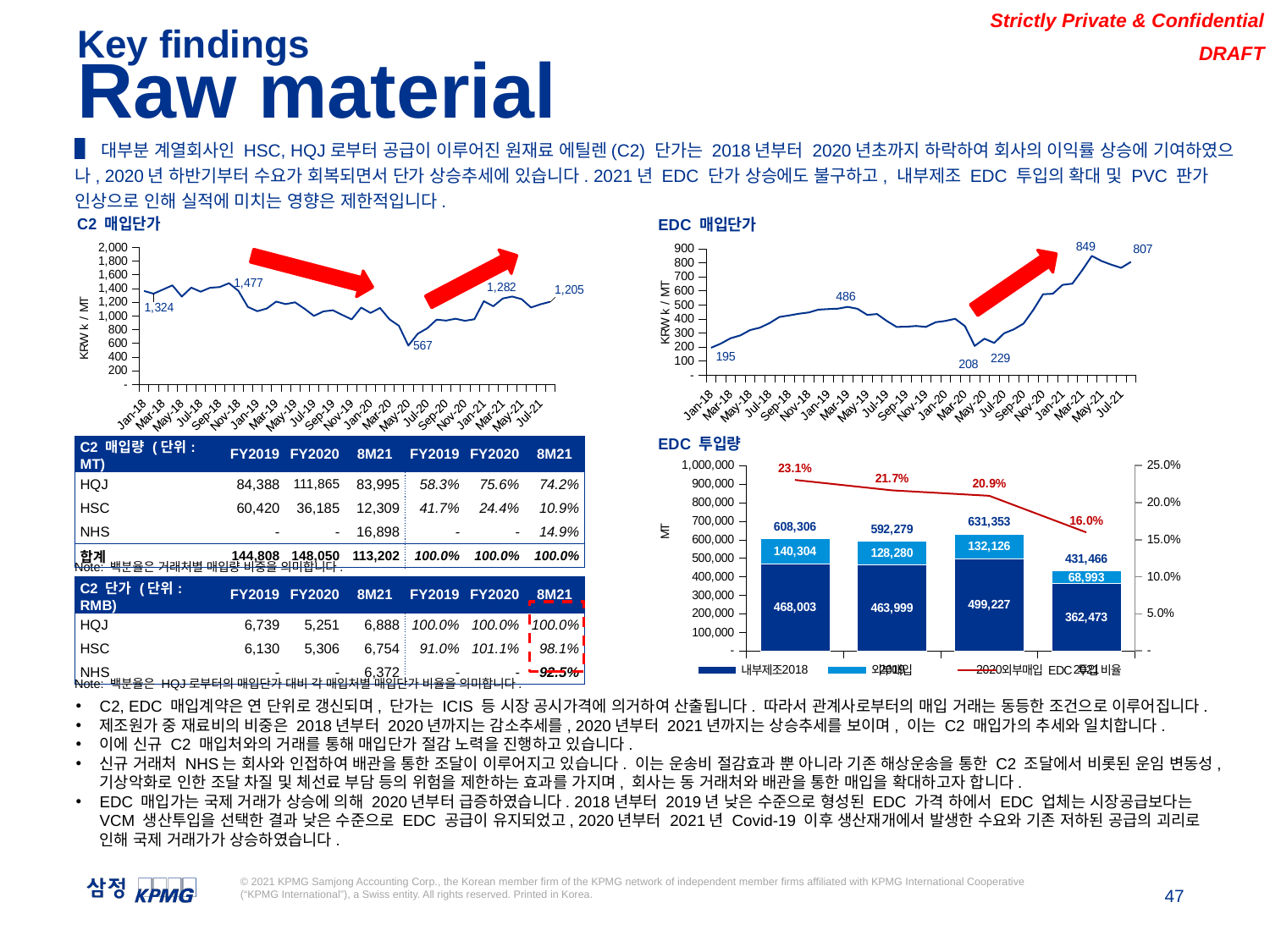

Key findings
Raw material
▌대부분 계열회사인 HSC, HQJ로부터 공급이 이루어진 원재료 에틸렌(C2) 단가는 2018년부터 2020년초까지 하락하여 회사의 이익률 상승에 기여하였으나, 2020년 하반기부터 수요가 회복되면서 단가 상승추세에 있습니다. 2021년 EDC 단가 상승에도 불구하고, 내부제조 EDC 투입의 확대 및 PVC 판가 인상으로 인해 실적에 미치는 영향은 제한적입니다.

### Chart: C2 매입단가

| Category | C2 매입가 |
|---|---|
| 43101 | 1364228.157640036 |
| 43132 | 1324237.6612637574 |
| 43160 | 1384726.7217797146 |
| 43191 | 1445755.6153091846 |
| 43221 | 1281524.1845730175 |
| 43252 | 1412861.3404415771 |
| 43282 | 1352823.268088413 |
| 43313 | 1410518.8274276154 |
| 43344 | 1420444.8876783412 |
| 43374 | 1477028.9190303378 |
| 43405 | 1365154.1459634108 |
| 43435 | 1131062.6329375026 |
| 43466 | 1068939.3989704032 |
| 43497 | 1107674.6560393942 |
| 43525 | 1208999.1931250517 |
| 43556 | 1172303.8700928604 |
| 43586 | 1197660.7987799726 |
| 43617 | 1104524.5486716116 |
| 43647 | 1000706.4810860337 |
| 43678 | 1065178.9288722666 |
| 43709 | 1082993.084077438 |
| 43739 | 1014047.9265581287 |
| 43770 | 949326.7309224245 |
| 43800 | 1121382.2666408024 |
| 43831 | 1043350.7178560992 |
| 43862 | 1116023.6232463156 |
| 43891 | 950603.9364415216 |
| 43922 | 855518.2359694268 |
| 43952 | 566876.5390233605 |
| 43983 | 739677.1139971479 |
| 44013 | 818992.3981303221 |
| 44044 | 945887.8564126474 |
| 44075 | 931534.9380271189 |
| 44105 | 958472.1145416431 |
| 44136 | 929024.1100337356 |
| 44166 | 951317.9927900867 |
| 44197 | 1214378.402936759 |
| 44228 | 1141319.4344069331 |
| 44256 | 1253786.162217274 |
| 44287 | 1282383.3416345238 |
| 44317 | 1244674.6125861045 |
| 44348 | 1122745.2818874668 |
| 44378 | 1169614.3832622876 |
| 44409 | 1205384.2612777364 |

### Chart: EDC 매입단가

| Category | EDC 매입단가 |
|---|---|
| 43101 | 194706.144801686 |
| 43132 | 224102.10903055052 |
| 43160 | 262123.75426750004 |
| 43191 | 282557.8306712878 |
| 43221 | 320606.91315494385 |
| 43252 | 337749.6801308757 |
| 43282 | 370555.85340055794 |
| 43313 | 414066.85194793064 |
| 43344 | 425258.2936887182 |
| 43374 | 437264.02192768164 |
| 43405 | 446396.60448866925 |
| 43435 | 466419.8421151983 |
| 43466 | 470451.1758033112 |
| 43497 | 473845.79092578264 |
| 43525 | 486139.73104578035 |
| 43556 | 472508.36592703476 |
| 43586 | 428993.25555517164 |
| 43617 | 435353.6823118937 |
| 43647 | 385280.89969391294 |
| 43678 | 343039.63835527614 |
| 43709 | 344418.6982791478 |
| 43739 | 349705.8841553634 |
| 43770 | 343175.5276209901 |
| 43800 | 376606.2566500553 |
| 43831 | 385767.10871897114 |
| 43862 | 401437.7969018568 |
| 43891 | 348820.38326178974 |
| 43922 | 207799.5772205952 |
| 43952 | 258914.20373817417 |
| 43983 | 229212.04061109724 |
| 44013 | 297391.0085789524 |
| 44044 | 325505.5049694982 |
| 44075 | 366381.12426452705 |
| 44105 | 464513.98450051673 |
| 44136 | 576292.3140780276 |
| 44166 | 579701.9834246153 |
| 44197 | 643086.7841496102 |
| 44228 | 651623.1437595933 |
| 44256 | 746283.7033959345 |
| 44287 | 849119.336543489 |
| 44317 | 812629.197038842 |
| 44348 | 786621.3844360191 |
| 44378 | 764011.3654078551 |
| 44409 | 806741.9711863216 |

### Chart: EDC 투입량

| Category | 내부제조 | 외부매입 | Total | 외부매입 EDC 투입 비율 |
|---|---|---|---|---|
| 2018 | 468002.512 | 140303.509 | 608306.021 | 0.23064626052747883 |
| 2019 | 463999.07500000007 | 128280.231 | 592279.3060000001 | 0.21658739331338378 |
| 2020 | 499227.142 | 132125.724 | 631352.8659999999 | 0.20927397516557722 |
| 2021 | 362473.111 | 68993.094 | 431466.20499999996 | 0.1599038191183479 |
| C2 매입량 (단위: MT) | FY2019 | FY2020 | 8M21 | FY2019 | FY2020 | 8M21 |
| --- | --- | --- | --- | --- | --- | --- |
| HQJ | 84,388 | 111,865 | 83,995 | 58.3% | 75.6% | 74.2% |
| HSC | 60,420 | 36,185 | 12,309 | 41.7% | 24.4% | 10.9% |
| NHS | - | - | 16,898 | - | - | 14.9% |
| 합계 | 144,808 | 148,050 | 113,202 | 100.0% | 100.0% | 100.0% |
Note: 백분율은 거래처별 매입량 비중을 의미합니다.
| C2 단가 (단위: RMB) | FY2019 | FY2020 | 8M21 | FY2019 | FY2020 | 8M21 |
| --- | --- | --- | --- | --- | --- | --- |
| HQJ | 6,739 | 5,251 | 6,888 | 100.0% | 100.0% | 100.0% |
| HSC | 6,130 | 5,306 | 6,754 | 91.0% | 101.1% | 98.1% |
| NHS | - | - | 6,372 | - | - | 92.5% |

Note: 백분율은 HQJ로부터의 매입단가 대비 각 매입처별 매입단가 비율을 의미합니다.
C2, EDC 매입계약은 연 단위로 갱신되며, 단가는 ICIS 등 시장 공시가격에 의거하여 산출됩니다. 따라서 관계사로부터의 매입 거래는 동등한 조건으로 이루어집니다.
제조원가 중 재료비의 비중은 2018년부터 2020년까지는 감소추세를, 2020년부터 2021년까지는 상승추세를 보이며, 이는 C2 매입가의 추세와 일치합니다.
이에 신규 C2 매입처와의 거래를 통해 매입단가 절감 노력을 진행하고 있습니다.
신규 거래처 NHS는 회사와 인접하여 배관을 통한 조달이 이루어지고 있습니다. 이는 운송비 절감효과 뿐 아니라 기존 해상운송을 통한 C2 조달에서 비롯된 운임 변동성, 기상악화로 인한 조달 차질 및 체선료 부담 등의 위험을 제한하는 효과를 가지며, 회사는 동 거래처와 배관을 통한 매입을 확대하고자 합니다.
EDC 매입가는 국제 거래가 상승에 의해 2020년부터 급증하였습니다. 2018년부터 2019년 낮은 수준으로 형성된 EDC 가격 하에서 EDC 업체는 시장공급보다는 VCM 생산투입을 선택한 결과 낮은 수준으로 EDC 공급이 유지되었고, 2020년부터 2021년 Covid-19 이후 생산재개에서 발생한 수요와 기존 저하된 공급의 괴리로 인해 국제 거래가가 상승하였습니다.